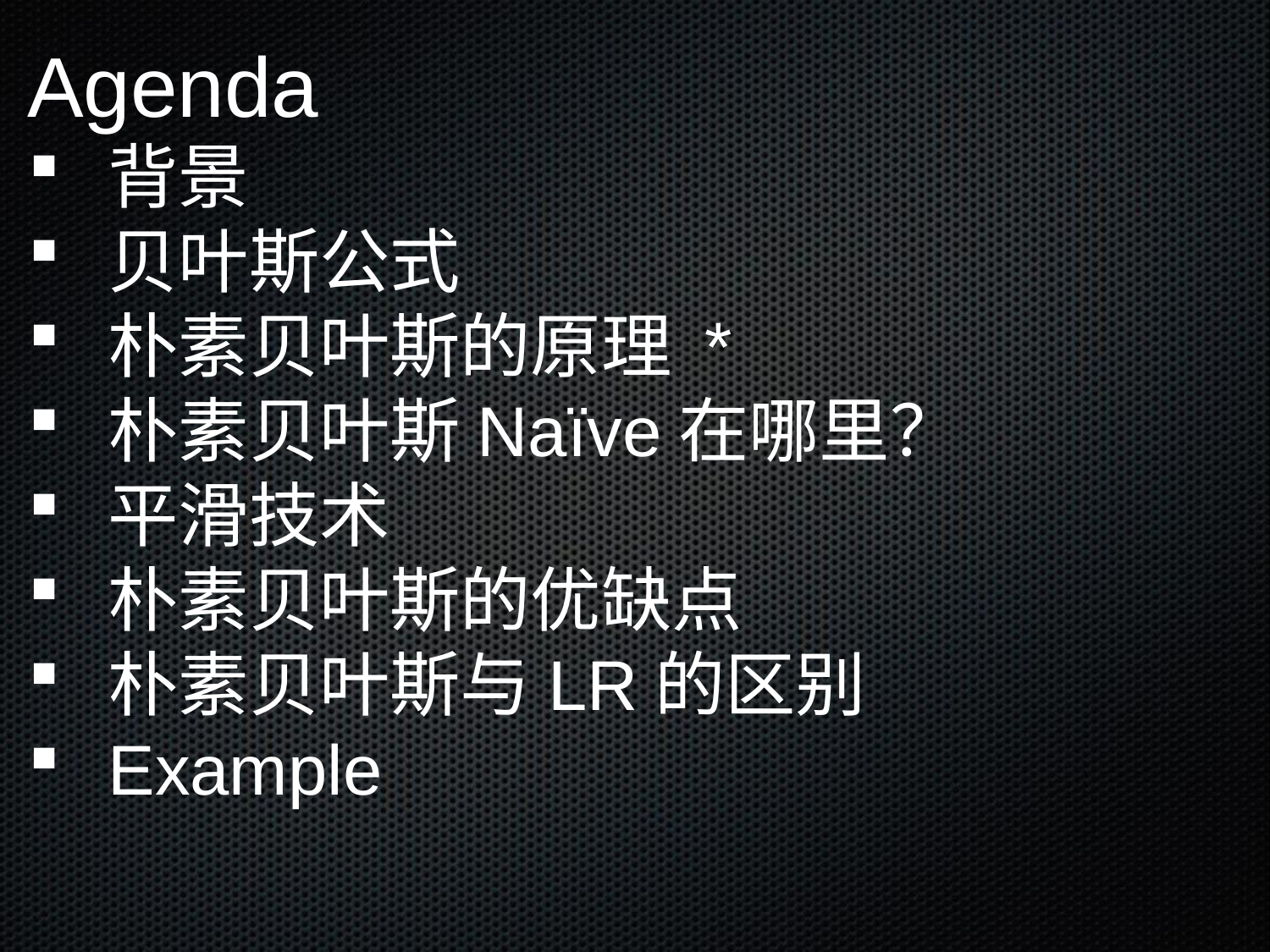

Agenda
背景
贝叶斯公式
朴素贝叶斯的原理 *
朴素贝叶斯Naïve在哪里？
平滑技术
朴素贝叶斯的优缺点
朴素贝叶斯与LR的区别
Example